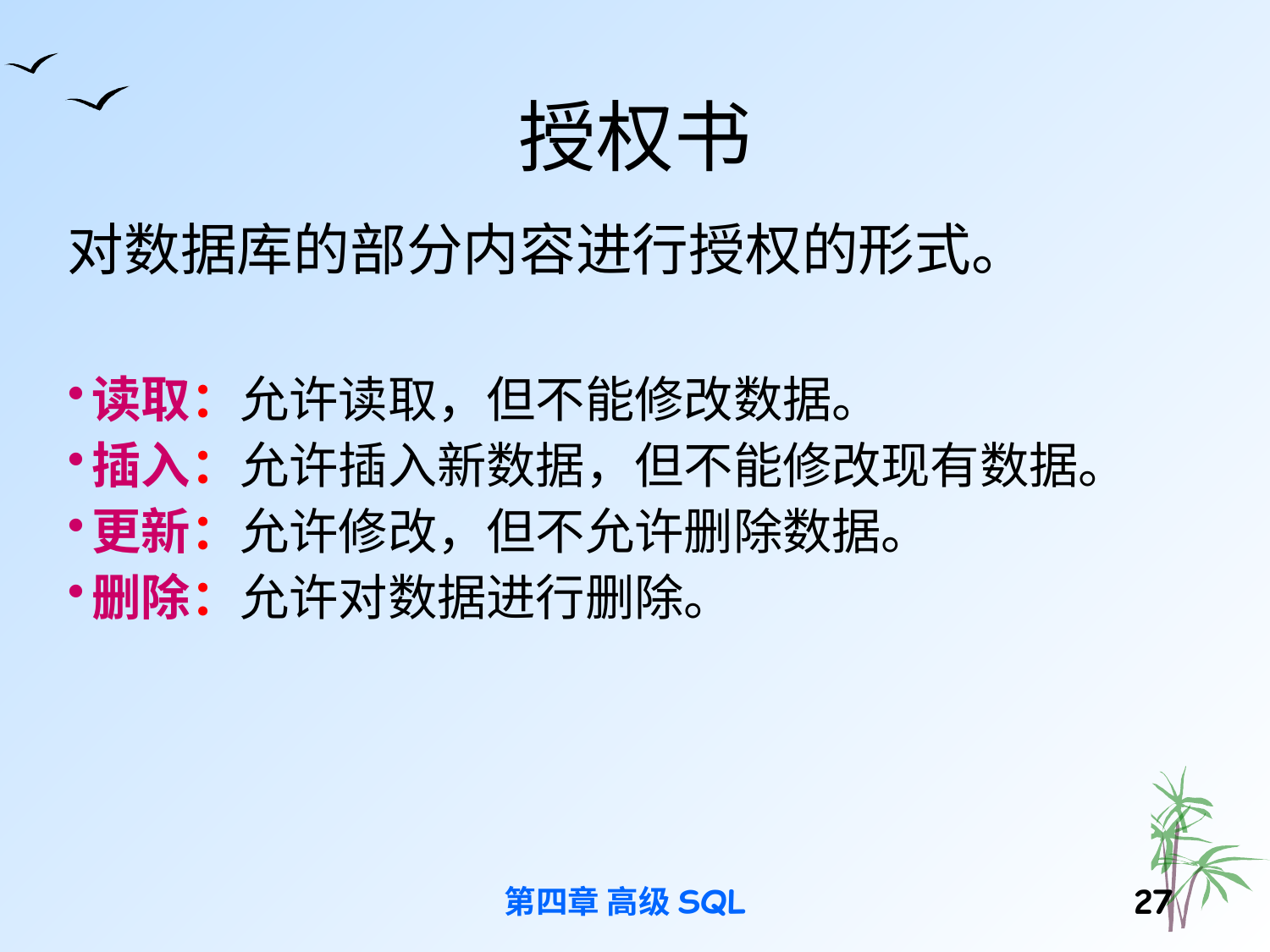

# 授权书
对数据库的部分内容进行授权的形式。
读取：允许读取，但不能修改数据。
插入：允许插入新数据，但不能修改现有数据。
更新：允许修改，但不允许删除数据。
删除：允许对数据进行删除。
第四章 高级SQL
27